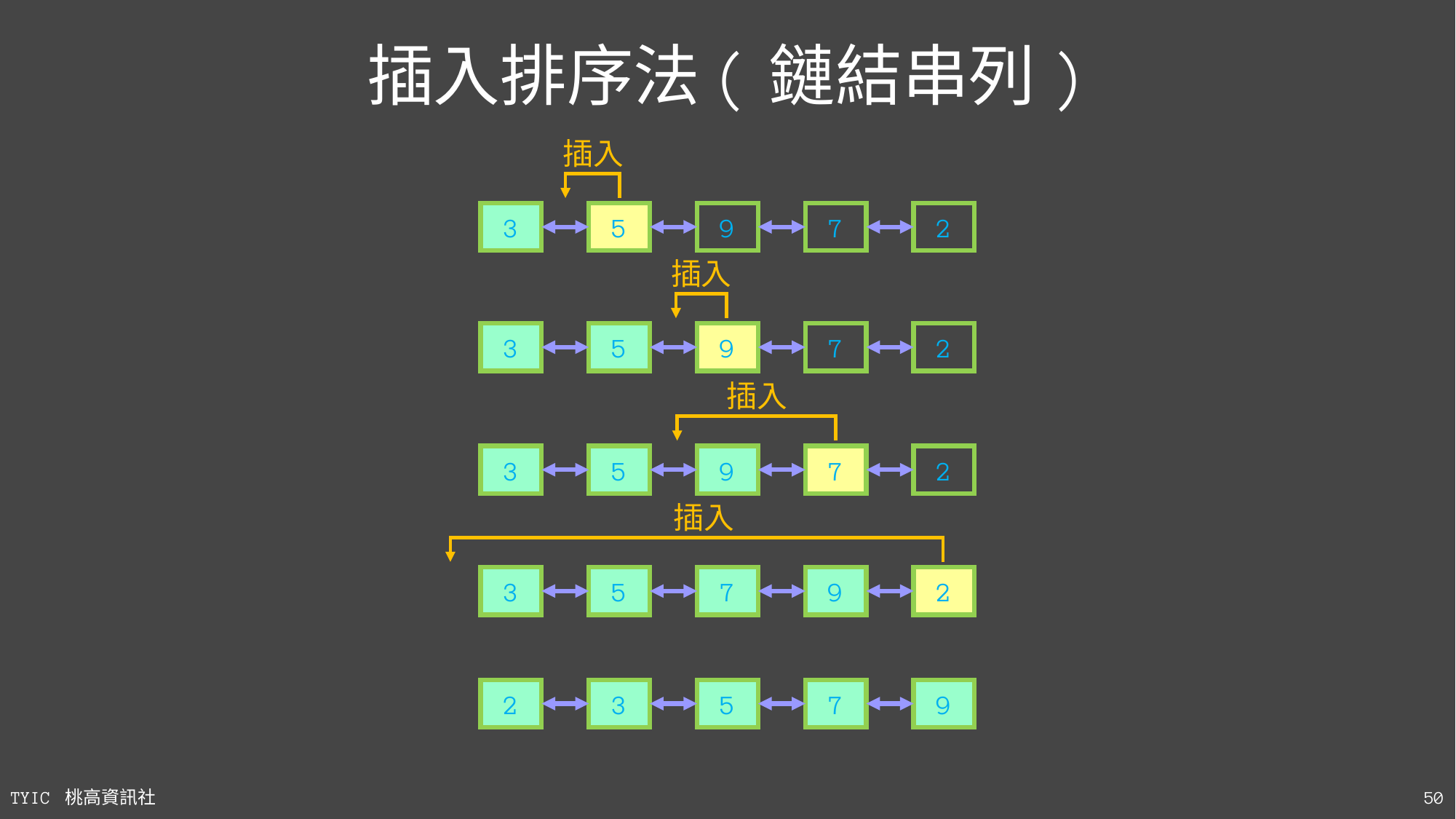

# 插入排序法(鏈結串列)
插入
3
5
9
7
2
插入
3
5
9
7
2
插入
3
5
9
7
2
插入
3
5
7
9
2
2
3
5
7
9